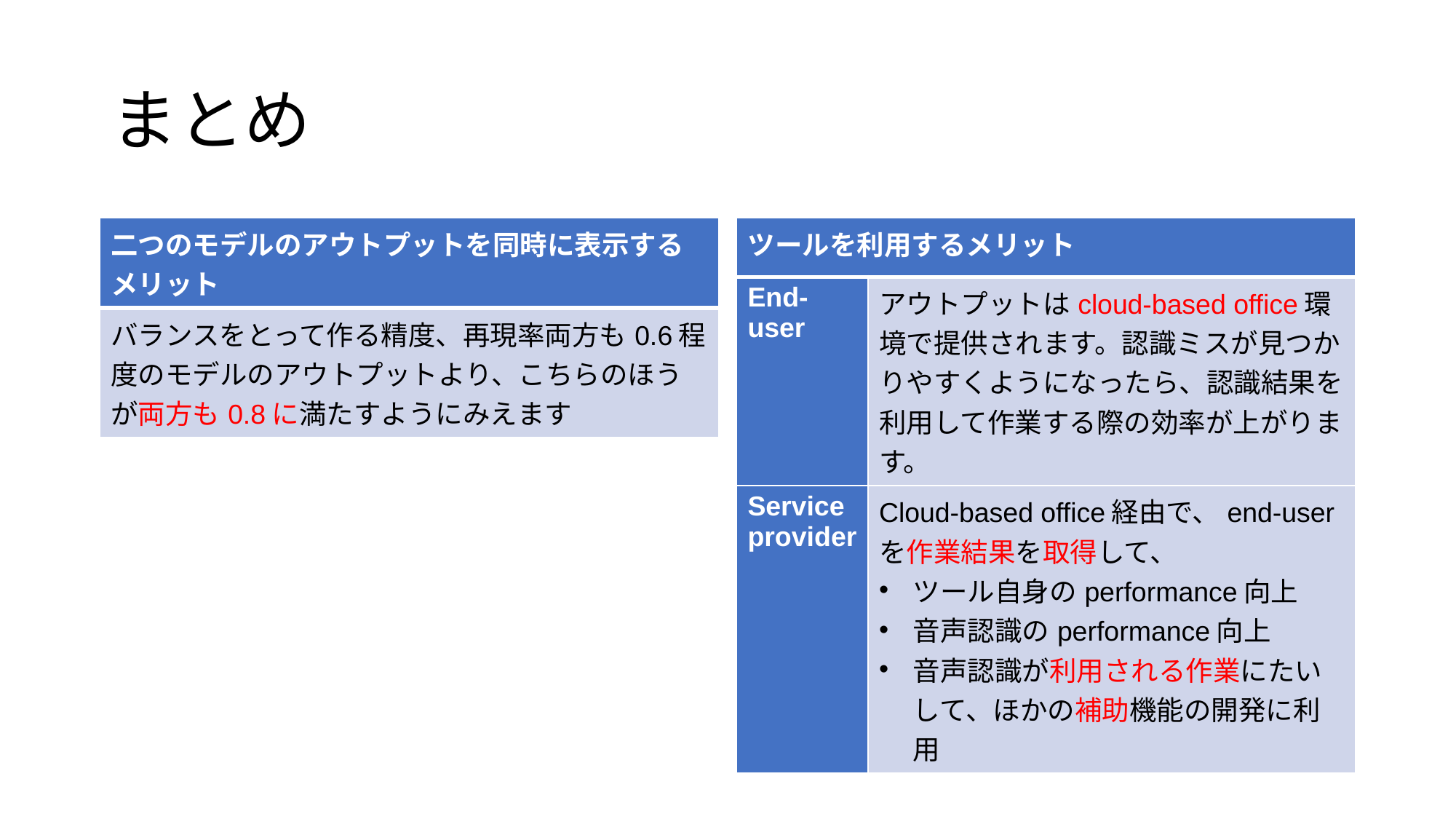

# まとめ
| 二つのモデルのアウトプットを同時に表示するメリット |
| --- |
| バランスをとって作る精度、再現率両方も0.6程度のモデルのアウトプットより、こちらのほうが両方も0.8に満たすようにみえます |

| ツールを利用するメリット |  |
| --- | --- |
| End-user | アウトプットはcloud-based office環境で提供されます。認識ミスが見つかりやすくようになったら、認識結果を利用して作業する際の効率が上がります。 |
| Service provider | Cloud-based office経由で、end-userを作業結果を取得して、 ツール自身のperformance向上 音声認識のperformance向上 音声認識が利用される作業にたいして、ほかの補助機能の開発に利用 |